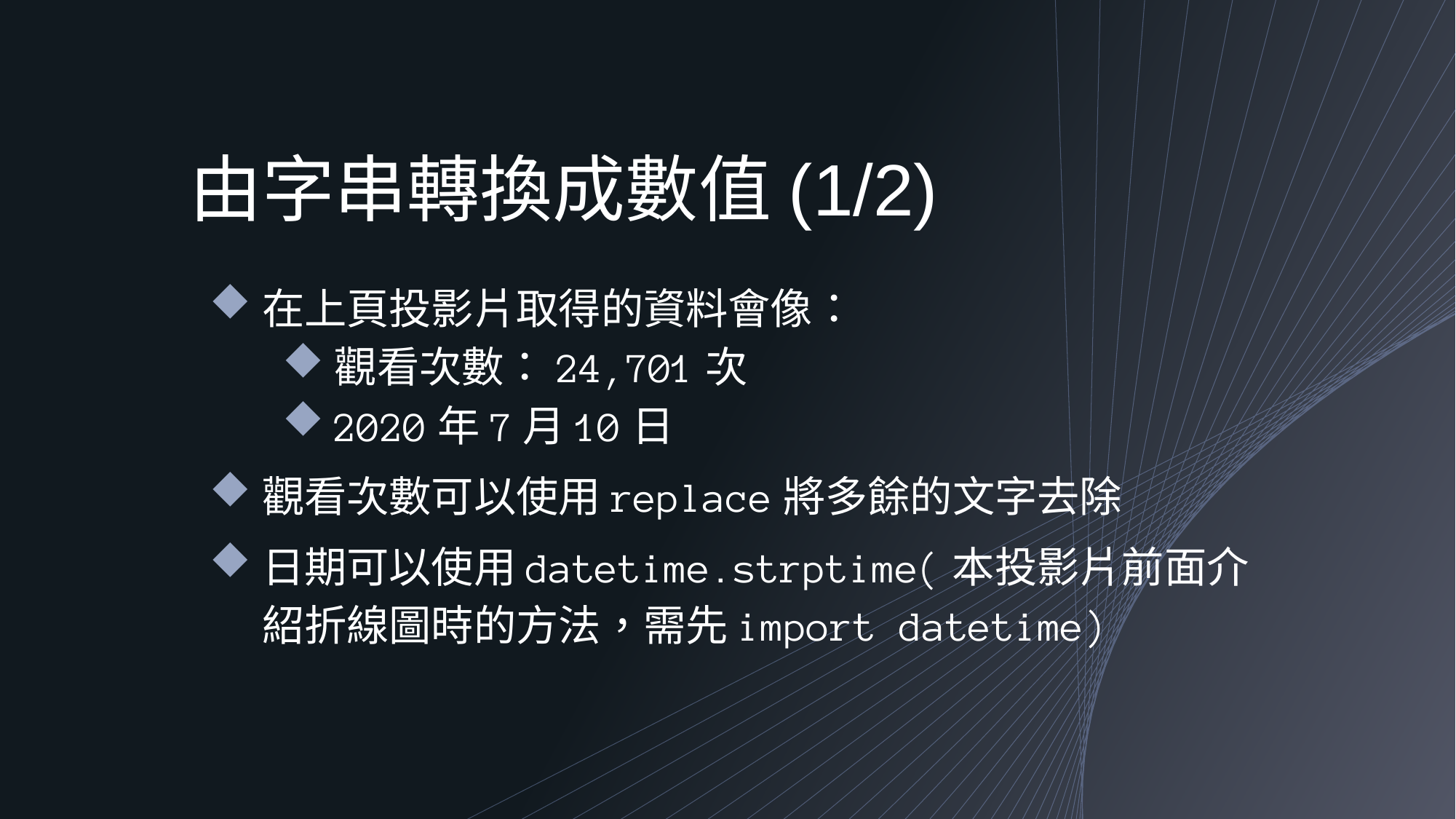

# 由字串轉換成數值(1/2)
在上頁投影片取得的資料會像：
觀看次數：24,701次
2020年7月10日
觀看次數可以使用replace將多餘的文字去除
日期可以使用datetime.strptime(本投影片前面介紹折線圖時的方法，需先import datetime)